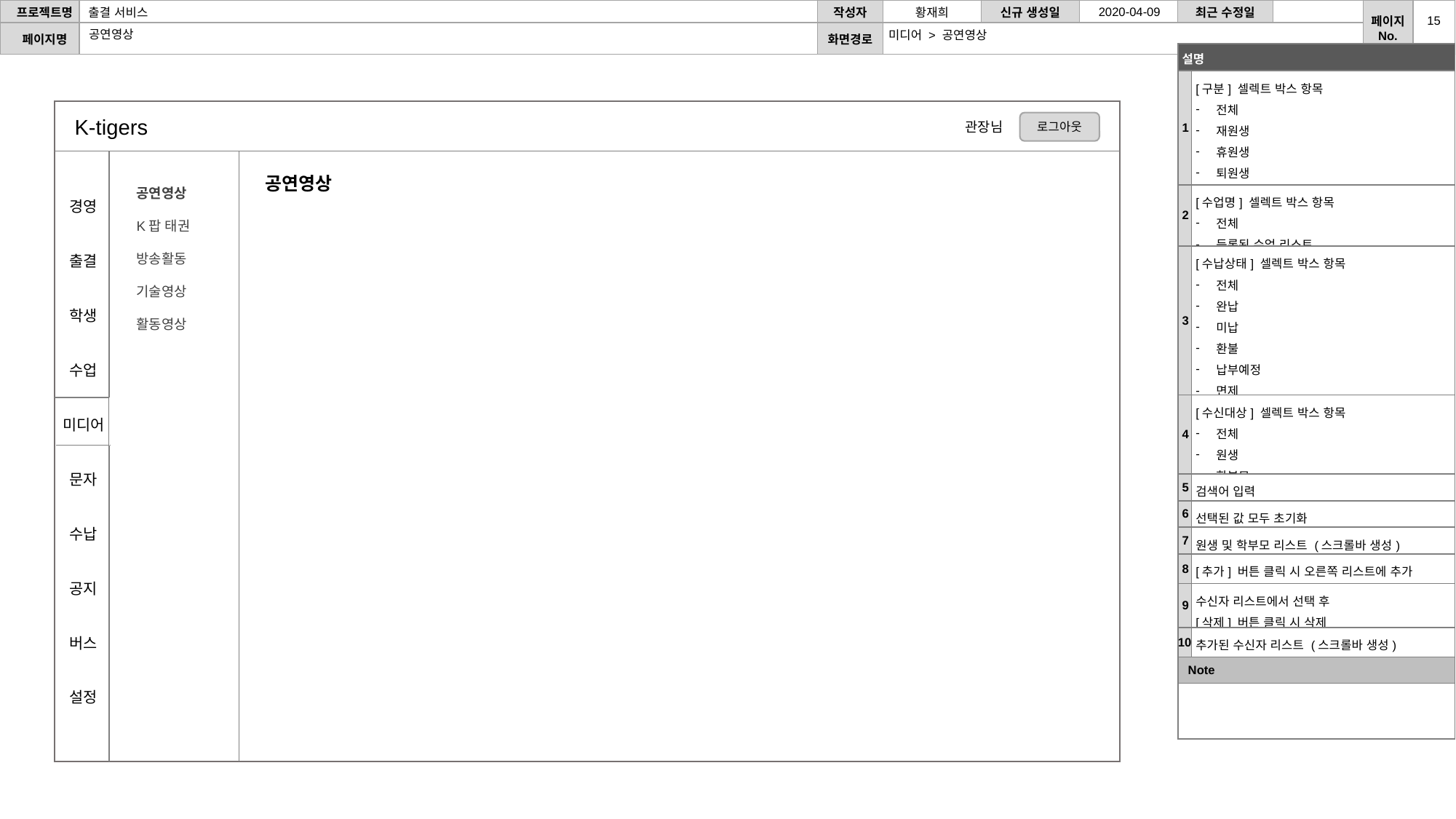

2020-04-09
15
공연영상
미디어 > 공연영상
| 설명 |  |
| --- | --- |
| 1 | [구분] 셀렉트 박스 항목 전체 재원생 휴원생 퇴원생 미등록생 |
| 2 | [수업명] 셀렉트 박스 항목 전체 등록된 수업 리스트 |
| 3 | [수납상태] 셀렉트 박스 항목 전체 완납 미납 환불 납부예정 면제 선결제 |
| 4 | [수신대상] 셀렉트 박스 항목 전체 원생 학부모 |
| 5 | 검색어 입력 |
| 6 | 선택된 값 모두 초기화 |
| 7 | 원생 및 학부모 리스트 (스크롤바 생성) |
| 8 | [추가] 버튼 클릭 시 오른쪽 리스트에 추가 |
| 9 | 수신자 리스트에서 선택 후 [삭제] 버튼 클릭 시 삭제 |
| 10 | 추가된 수신자 리스트 (스크롤바 생성) |
| Note |  |
|  |  |

K-tigers
로그아웃
관장님
공연영상
공연영상

K팝 태권

방송활동

기술영상

활동영상

경영

출결

학생

수업

미디어

문자

수납

공지

버스

설정